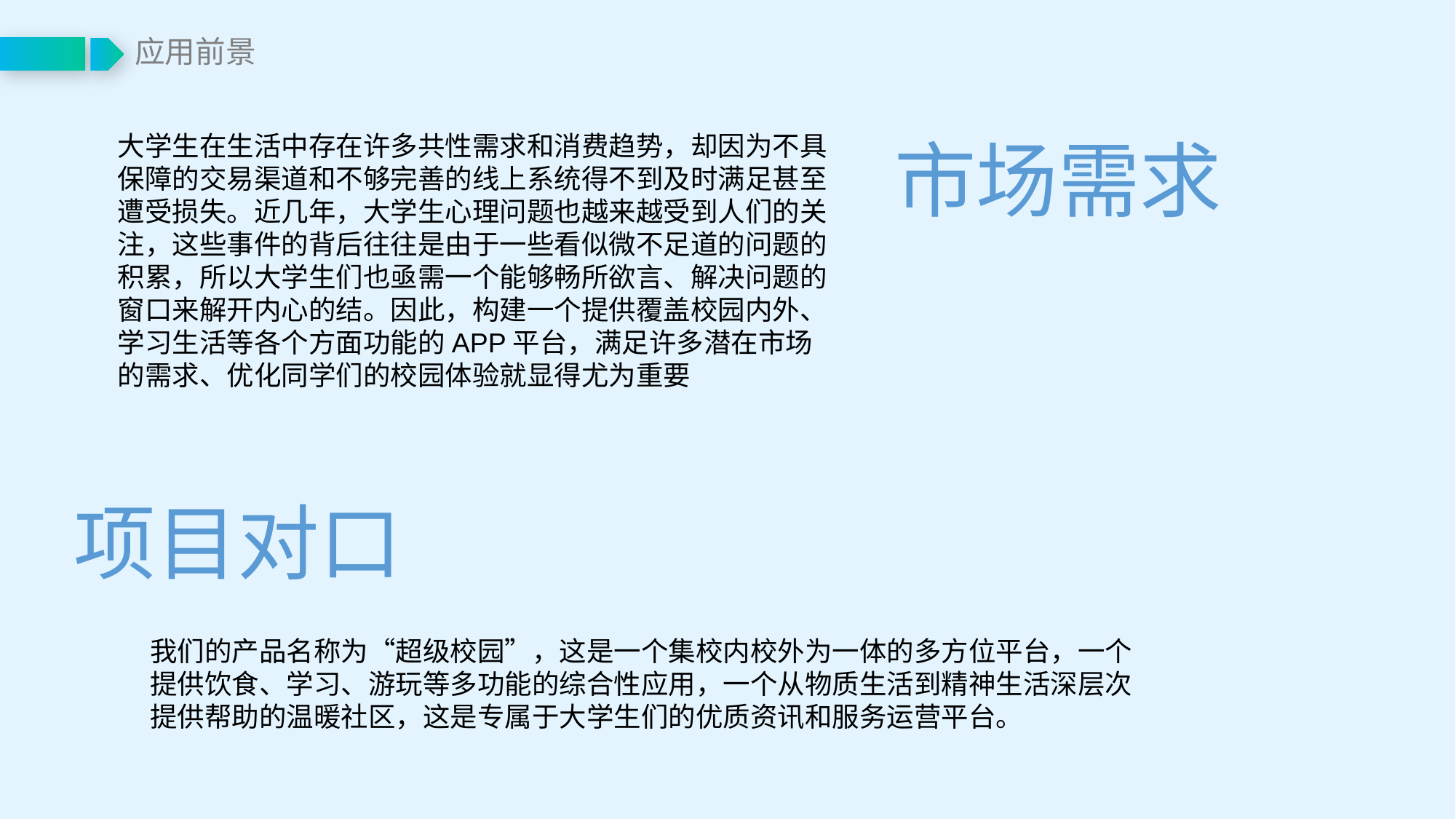

应用前景

大学生在生活中存在许多共性需求和消费趋势，却因为不具保障的交易渠道和不够完善的线上系统得不到及时满足甚至遭受损失。近几年，大学生心理问题也越来越受到人们的关注，这些事件的背后往往是由于一些看似微不足道的问题的积累，所以大学生们也亟需一个能够畅所欲言、解决问题的窗口来解开内心的结。因此，构建一个提供覆盖校园内外、学习生活等各个方面功能的APP平台，满足许多潜在市场的需求、优化同学们的校园体验就显得尤为重要
市场需求
项目对口

我们的产品名称为“超级校园”，这是一个集校内校外为一体的多方位平台，一个提供饮食、学习、游玩等多功能的综合性应用，一个从物质生活到精神生活深层次提供帮助的温暖社区，这是专属于大学生们的优质资讯和服务运营平台。